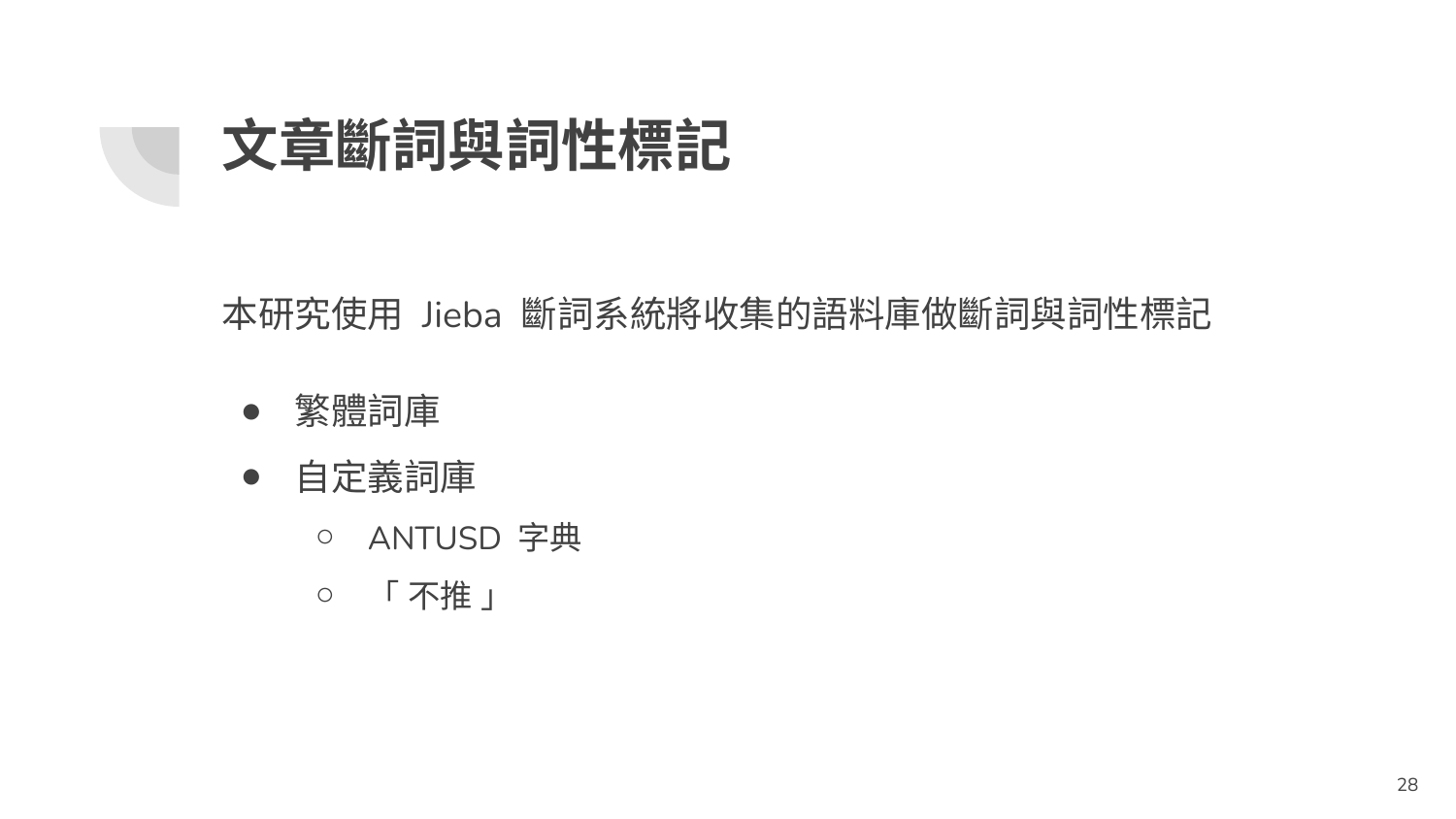

# 文章斷詞與詞性標記
本研究使用 Jieba 斷詞系統將收集的語料庫做斷詞與詞性標記
繁體詞庫
自定義詞庫
ANTUSD 字典
「 不推 」
28